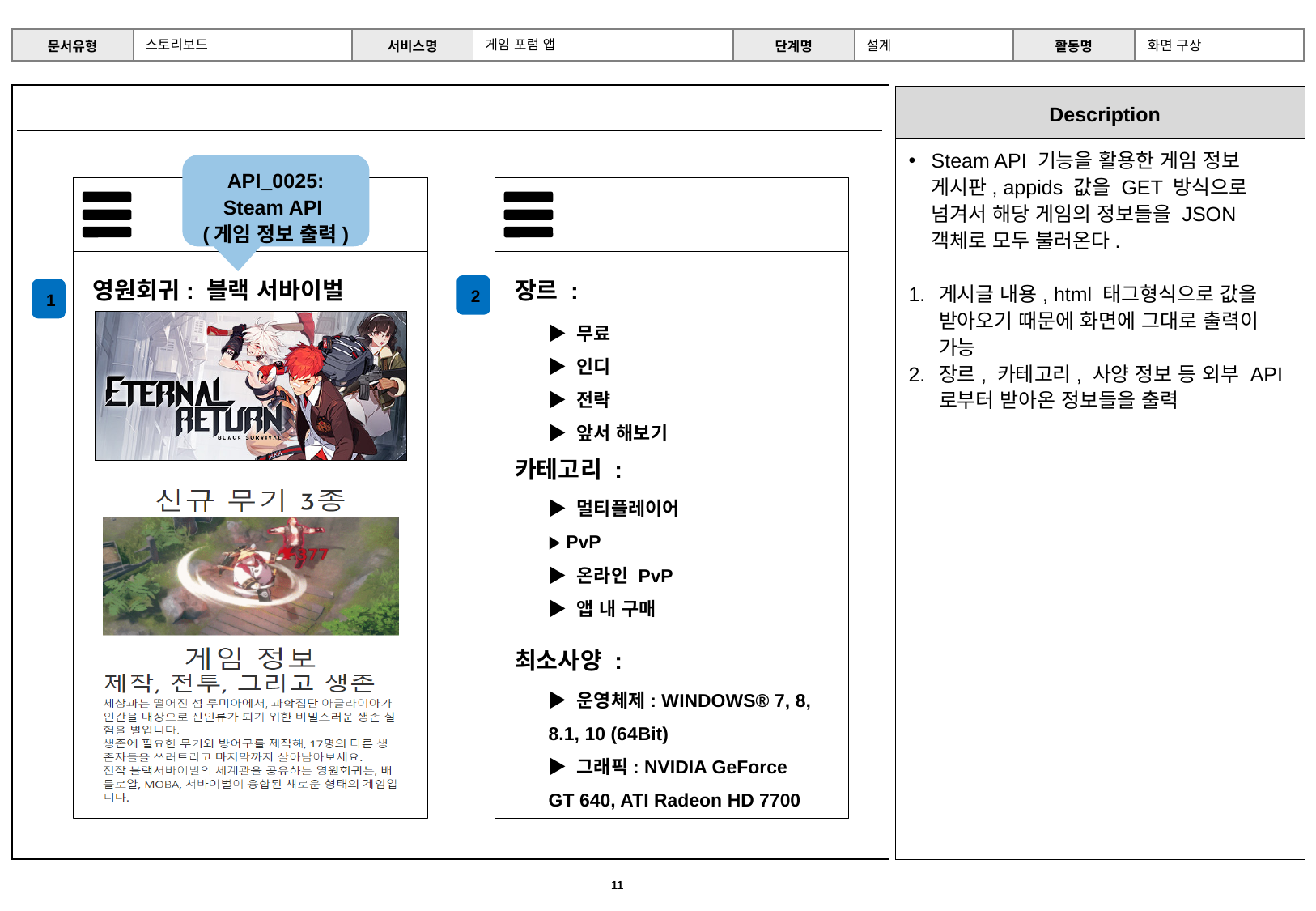

Steam API 기능을 활용한 게임 정보 게시판, appids 값을 GET 방식으로 넘겨서 해당 게임의 정보들을 JSON 객체로 모두 불러온다.

게시글 내용, html 태그형식으로 값을 받아오기 때문에 화면에 그대로 출력이 가능
장르, 카테고리, 사양 정보 등 외부 API로부터 받아온 정보들을 출력
API_0025:
Steam API
(게임 정보 출력)

영원회귀: 블랙 서바이벌
장르 :
2
1
▶ 무료
▶ 인디
▶ 전략
▶ 앞서 해보기

카테고리 :
▶ 멀티플레이어
▶ PvP
▶ 온라인 PvP
▶ 앱 내 구매

최소사양 :
▶ 운영체제: WINDOWS® 7, 8, 8.1, 10 (64Bit)
▶ 그래픽: NVIDIA GeForce GT 640, ATI Radeon HD 7700